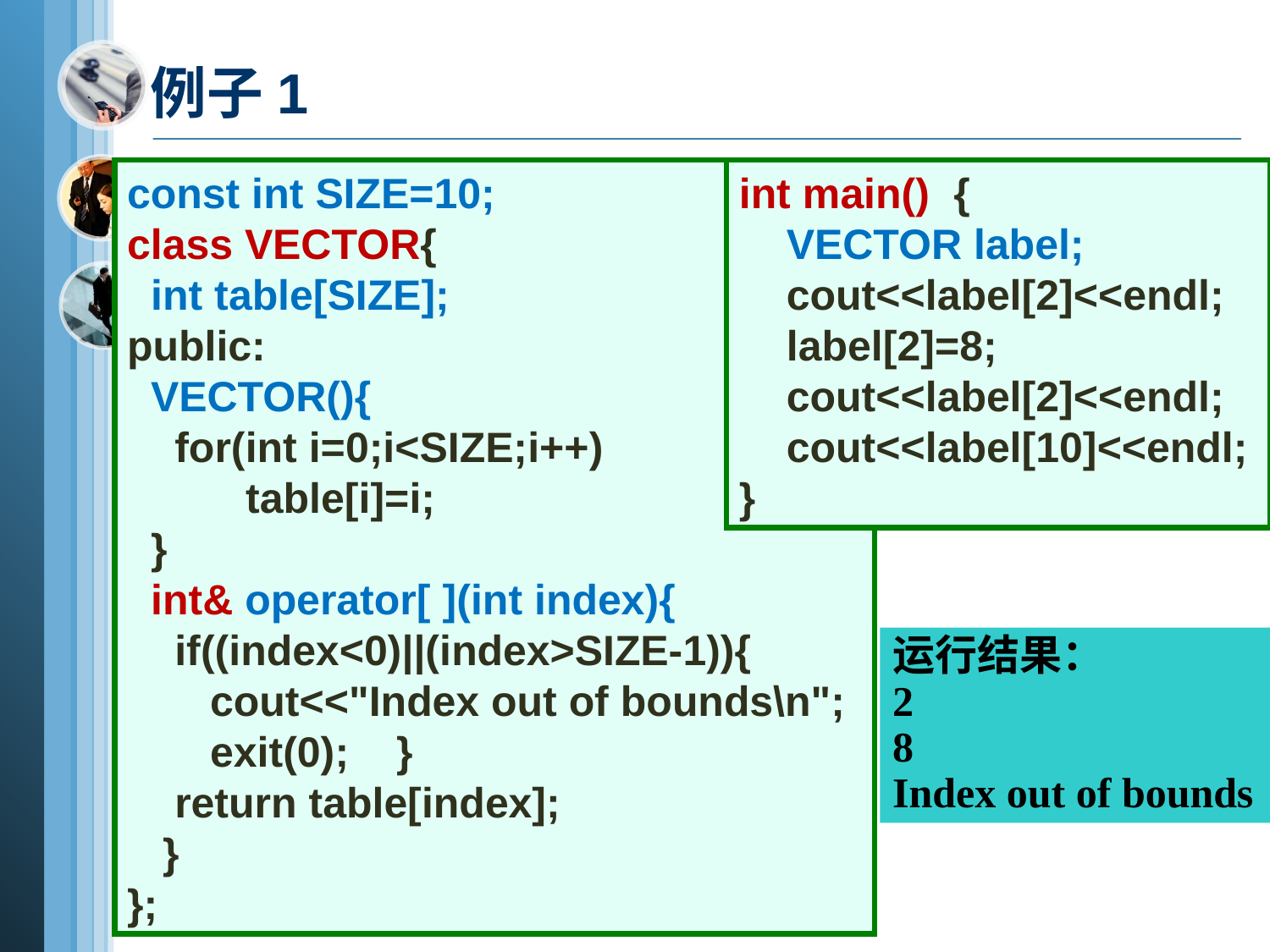

# 例子1
const int SIZE=10;
class VECTOR{
  int table[SIZE];
public:
  VECTOR(){
    for(int i=0;i<SIZE;i++)
          table[i]=i;
  }
  int& operator[ ](int index){
    if((index<0)||(index>SIZE-1)){
       cout<<"Index out of bounds\n";
       exit(0);    }
    return table[index];
   }
};
int main()  {
    VECTOR label;
    cout<<label[2]<<endl;
    label[2]=8;
    cout<<label[2]<<endl;
    cout<<label[10]<<endl;
}
运行结果：
2
8
Index out of bounds